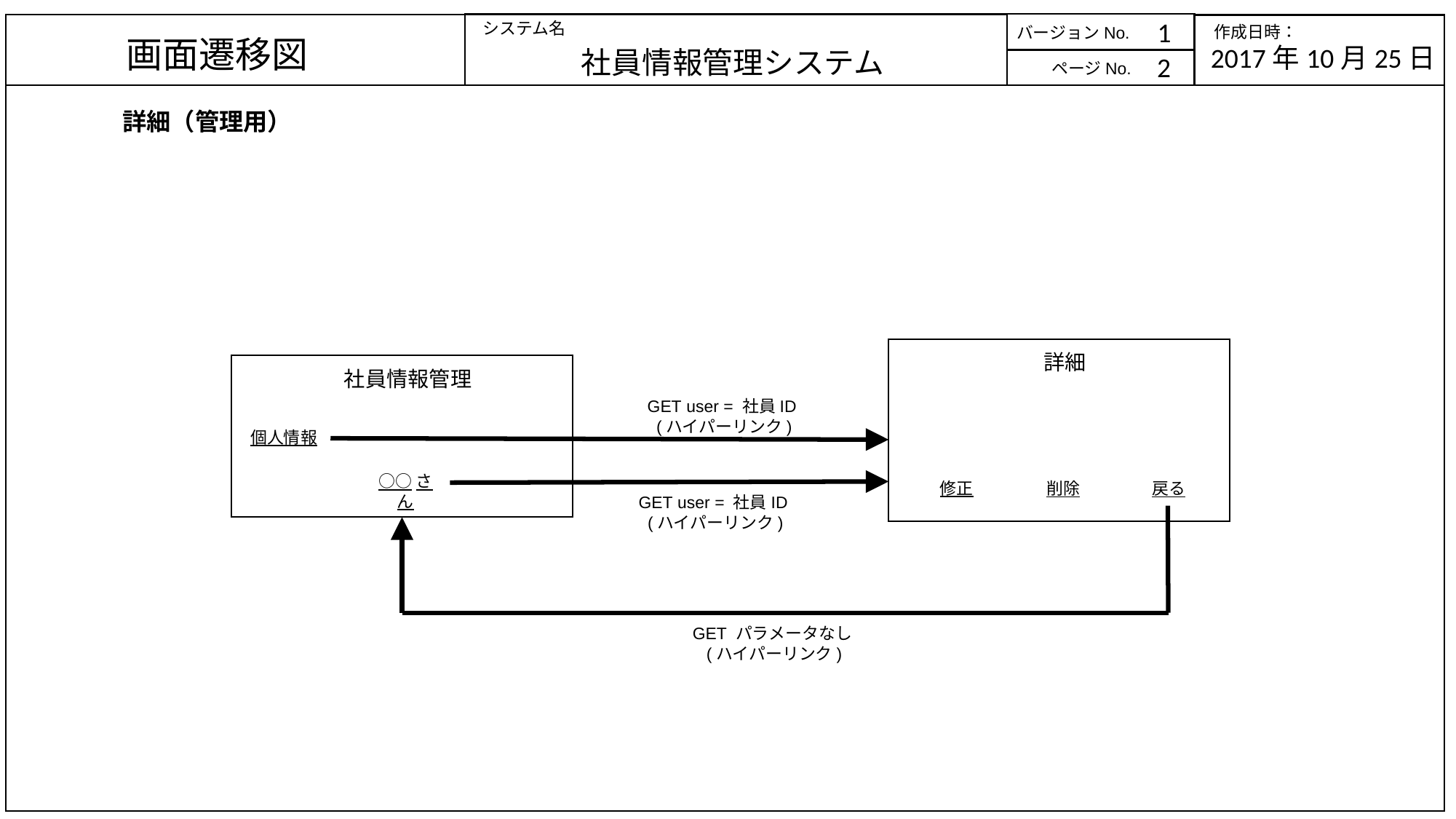

1
システム名

作成日時：
バージョンNo.
画面遷移図
2017年10月25日
社員情報管理システム
2
ページNo.
詳細（管理用）

詳細

社員情報管理
GET user = 社員ID
(ハイパーリンク)
個人情報
○○さん
修正
削除
戻る
GET user = 社員ID
(ハイパーリンク)
GET パラメータなし
(ハイパーリンク)